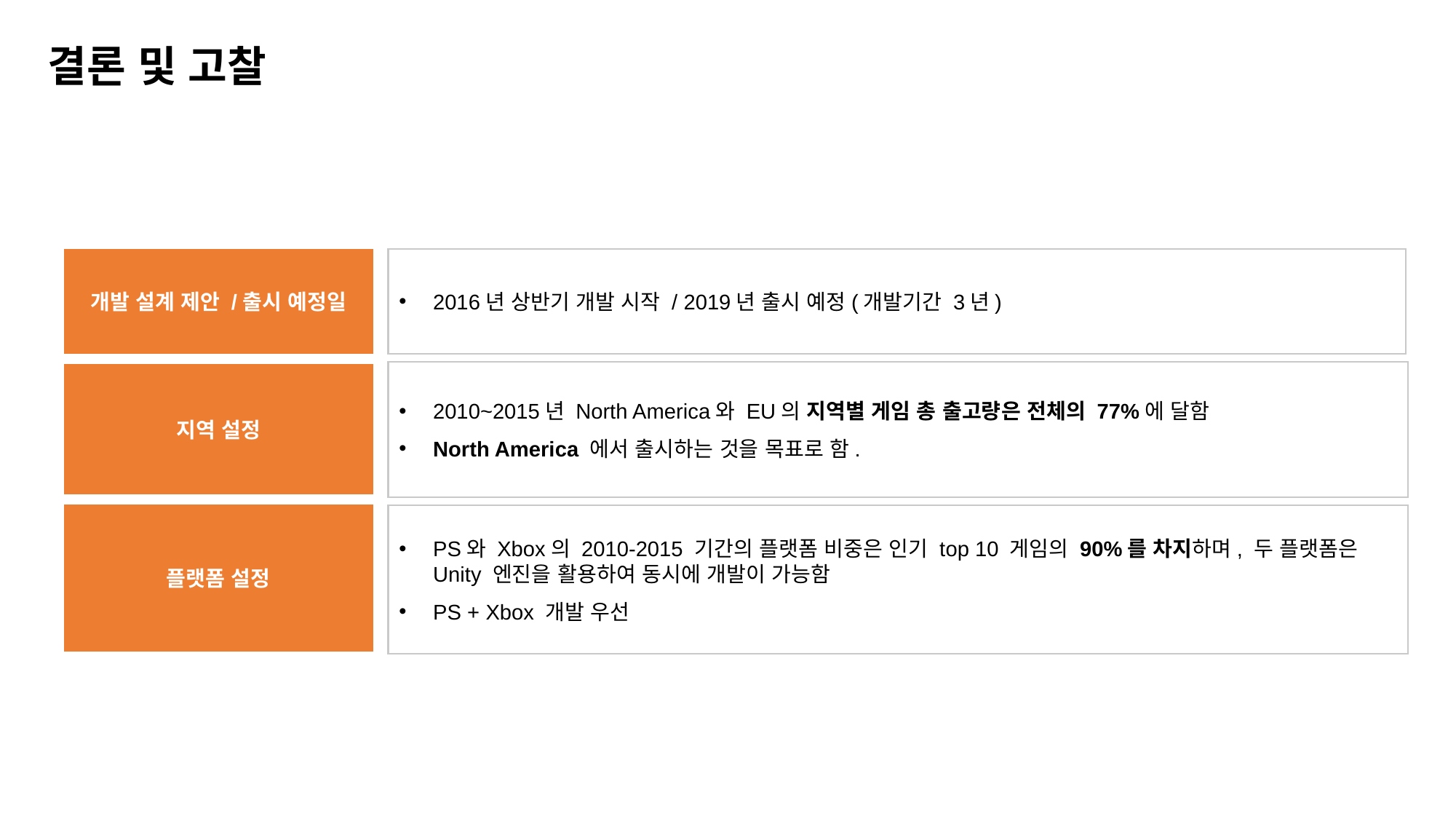

결론 및 고찰
개발 설계 제안 /출시 예정일
2016년 상반기 개발 시작 / 2019년 출시 예정(개발기간 3년)
2010~2015년 North America와 EU의 지역별 게임 총 출고량은 전체의 77%에 달함
North America 에서 출시하는 것을 목표로 함.
지역 설정
플랫폼 설정
PS와 Xbox의 2010-2015 기간의 플랫폼 비중은 인기 top 10 게임의 90%를 차지하며, 두 플랫폼은 Unity 엔진을 활용하여 동시에 개발이 가능함
PS + Xbox 개발 우선